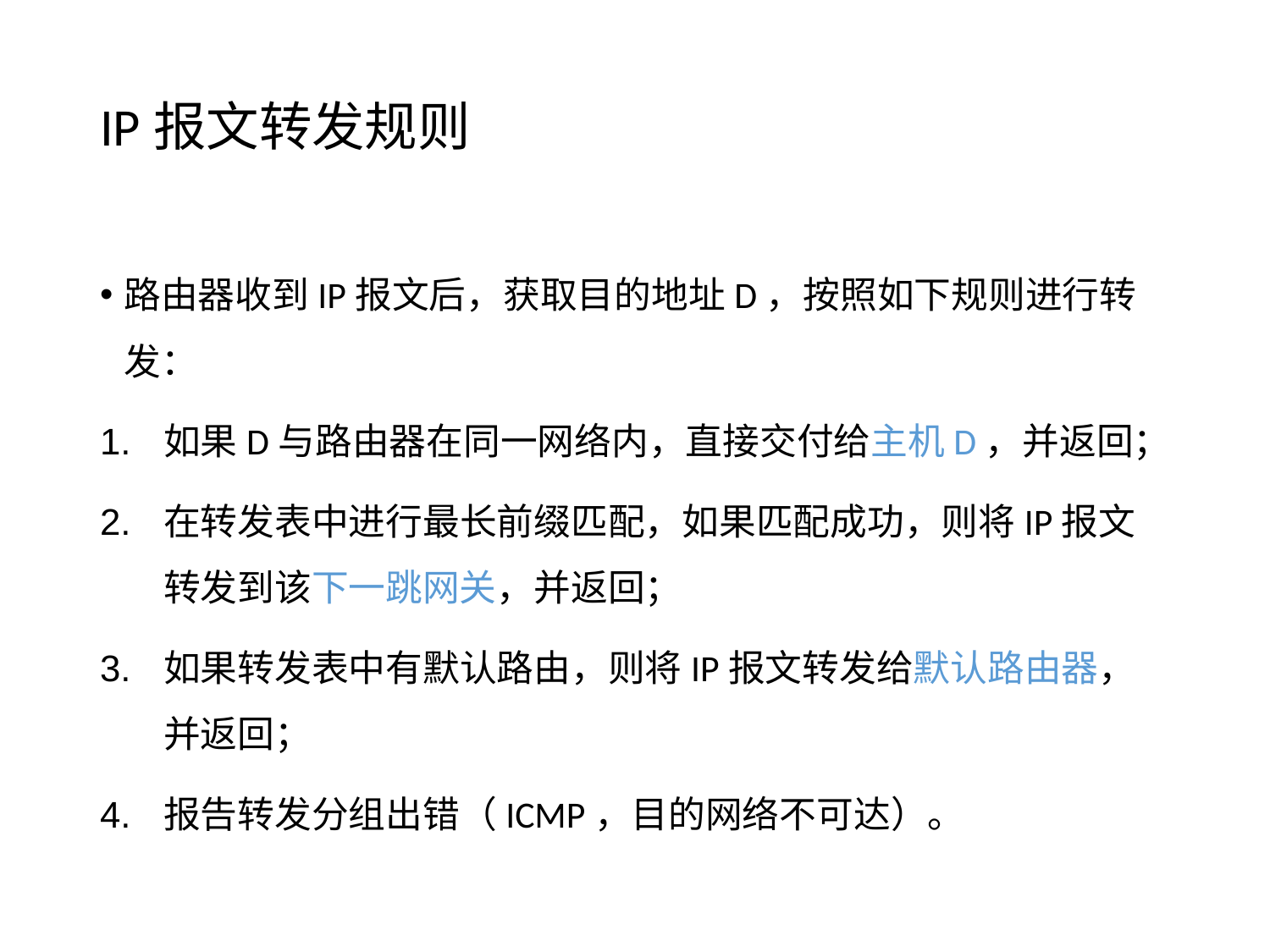

# IP报文转发规则
路由器收到IP报文后，获取目的地址D，按照如下规则进行转发：
如果D与路由器在同一网络内，直接交付给主机D，并返回；
在转发表中进行最长前缀匹配，如果匹配成功，则将IP报文转发到该下一跳网关，并返回；
如果转发表中有默认路由，则将IP报文转发给默认路由器，并返回；
报告转发分组出错（ICMP，目的网络不可达）。
23